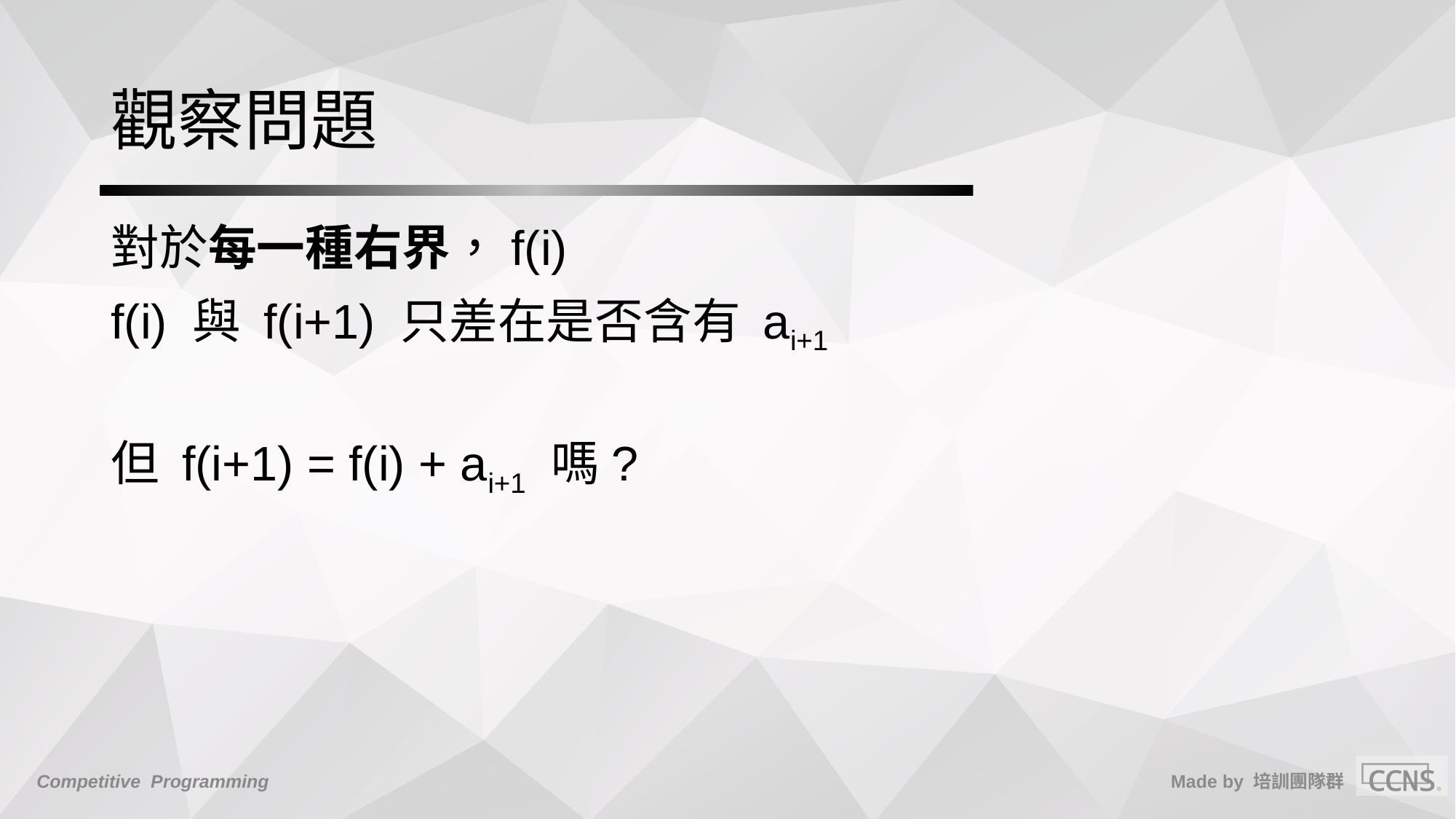

# 觀察問題
對於每一種右界，f(i)
f(i) 與 f(i+1) 只差在是否含有 ai+1

但 f(i+1) = f(i) + ai+1 嗎?